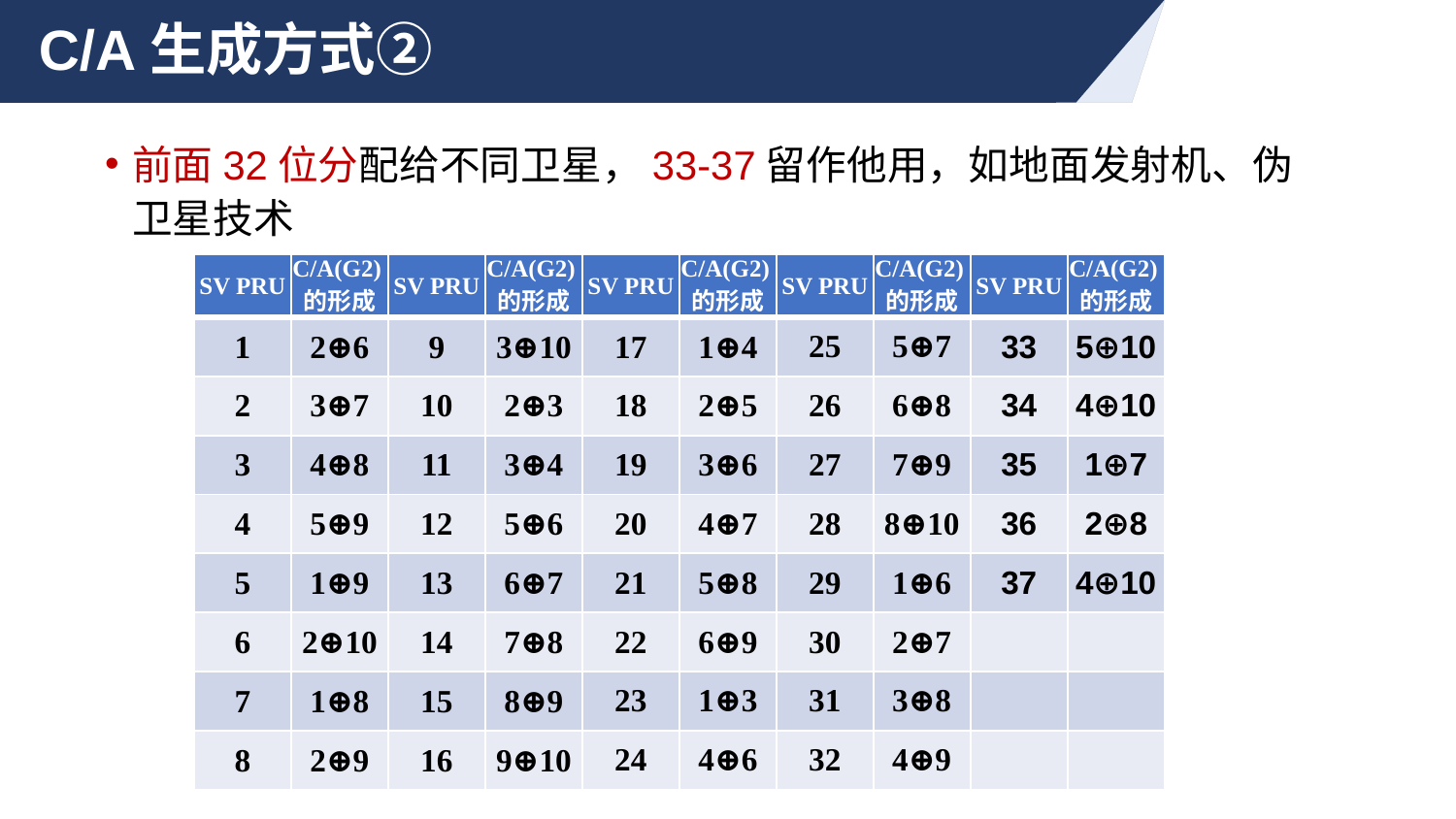

# C/A生成方式②
前面32位分配给不同卫星，33-37留作他用，如地面发射机、伪卫星技术
| SV PRU | C/A(G2)的形成 | SV PRU | C/A(G2)的形成 | SV PRU | C/A(G2)的形成 | SV PRU | C/A(G2)的形成 | SV PRU | C/A(G2)的形成 |
| --- | --- | --- | --- | --- | --- | --- | --- | --- | --- |
| 1 | 2⊕6 | 9 | 3⊕10 | 17 | 1⊕4 | 25 | 5⊕7 | 33 | 5⊕10 |
| 2 | 3⊕7 | 10 | 2⊕3 | 18 | 2⊕5 | 26 | 6⊕8 | 34 | 4⊕10 |
| 3 | 4⊕8 | 11 | 3⊕4 | 19 | 3⊕6 | 27 | 7⊕9 | 35 | 1⊕7 |
| 4 | 5⊕9 | 12 | 5⊕6 | 20 | 4⊕7 | 28 | 8⊕10 | 36 | 2⊕8 |
| 5 | 1⊕9 | 13 | 6⊕7 | 21 | 5⊕8 | 29 | 1⊕6 | 37 | 4⊕10 |
| 6 | 2⊕10 | 14 | 7⊕8 | 22 | 6⊕9 | 30 | 2⊕7 |  |  |
| 7 | 1⊕8 | 15 | 8⊕9 | 23 | 1⊕3 | 31 | 3⊕8 |  |  |
| 8 | 2⊕9 | 16 | 9⊕10 | 24 | 4⊕6 | 32 | 4⊕9 |  |  |